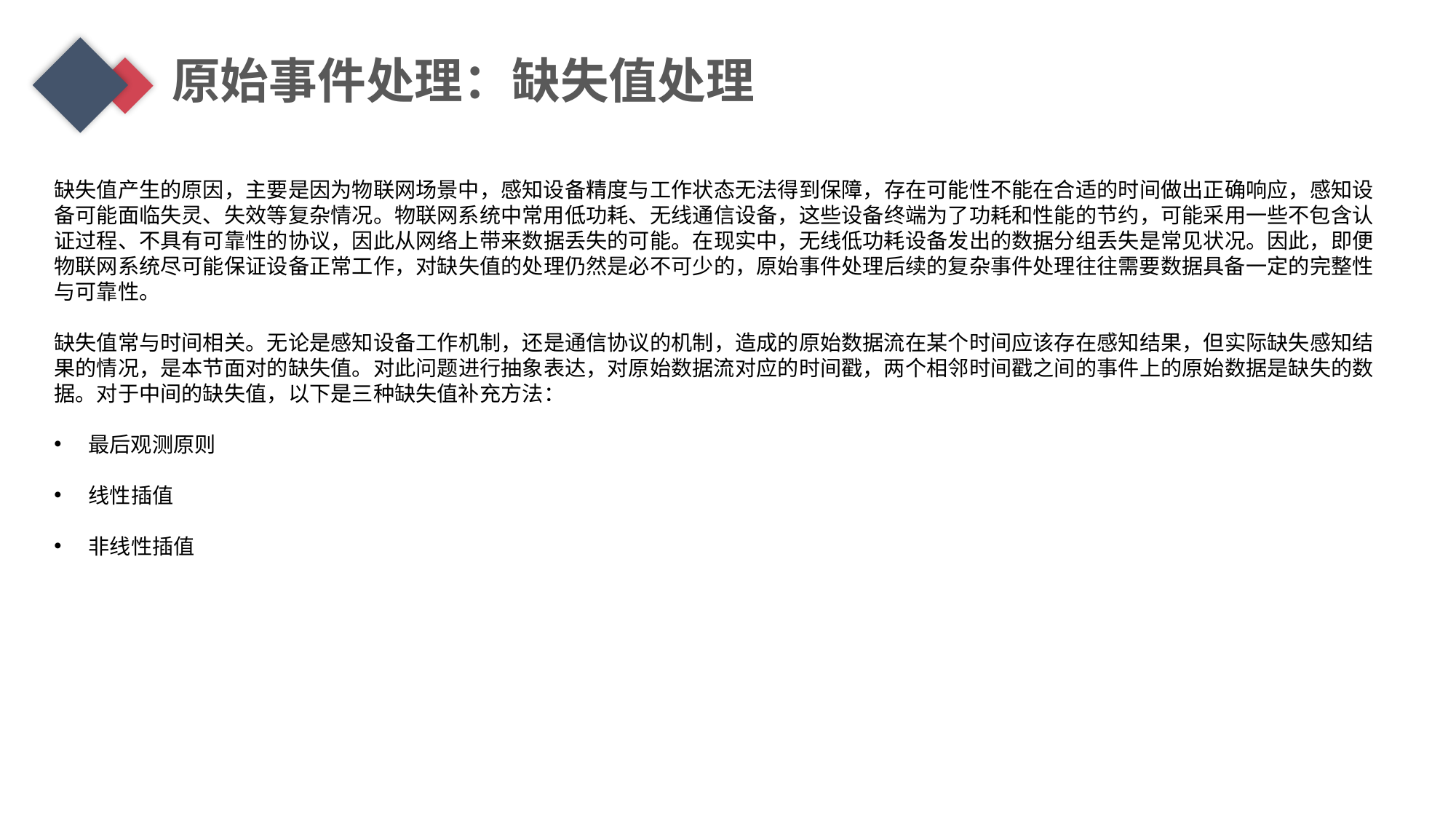

原始事件处理：缺失值处理

缺失值产生的原因，主要是因为物联网场景中，感知设备精度与工作状态无法得到保障，存在可能性不能在合适的时间做出正确响应，感知设备可能面临失灵、失效等复杂情况。物联网系统中常用低功耗、无线通信设备，这些设备终端为了功耗和性能的节约，可能采用一些不包含认证过程、不具有可靠性的协议，因此从网络上带来数据丢失的可能。在现实中，无线低功耗设备发出的数据分组丢失是常见状况。因此，即便物联网系统尽可能保证设备正常工作，对缺失值的处理仍然是必不可少的，原始事件处理后续的复杂事件处理往往需要数据具备一定的完整性与可靠性。

缺失值常与时间相关。无论是感知设备工作机制，还是通信协议的机制，造成的原始数据流在某个时间应该存在感知结果，但实际缺失感知结果的情况，是本节面对的缺失值。对此问题进行抽象表达，对原始数据流对应的时间戳，两个相邻时间戳之间的事件上的原始数据是缺失的数据。对于中间的缺失值，以下是三种缺失值补充方法：

最后观测原则

线性插值

非线性插值